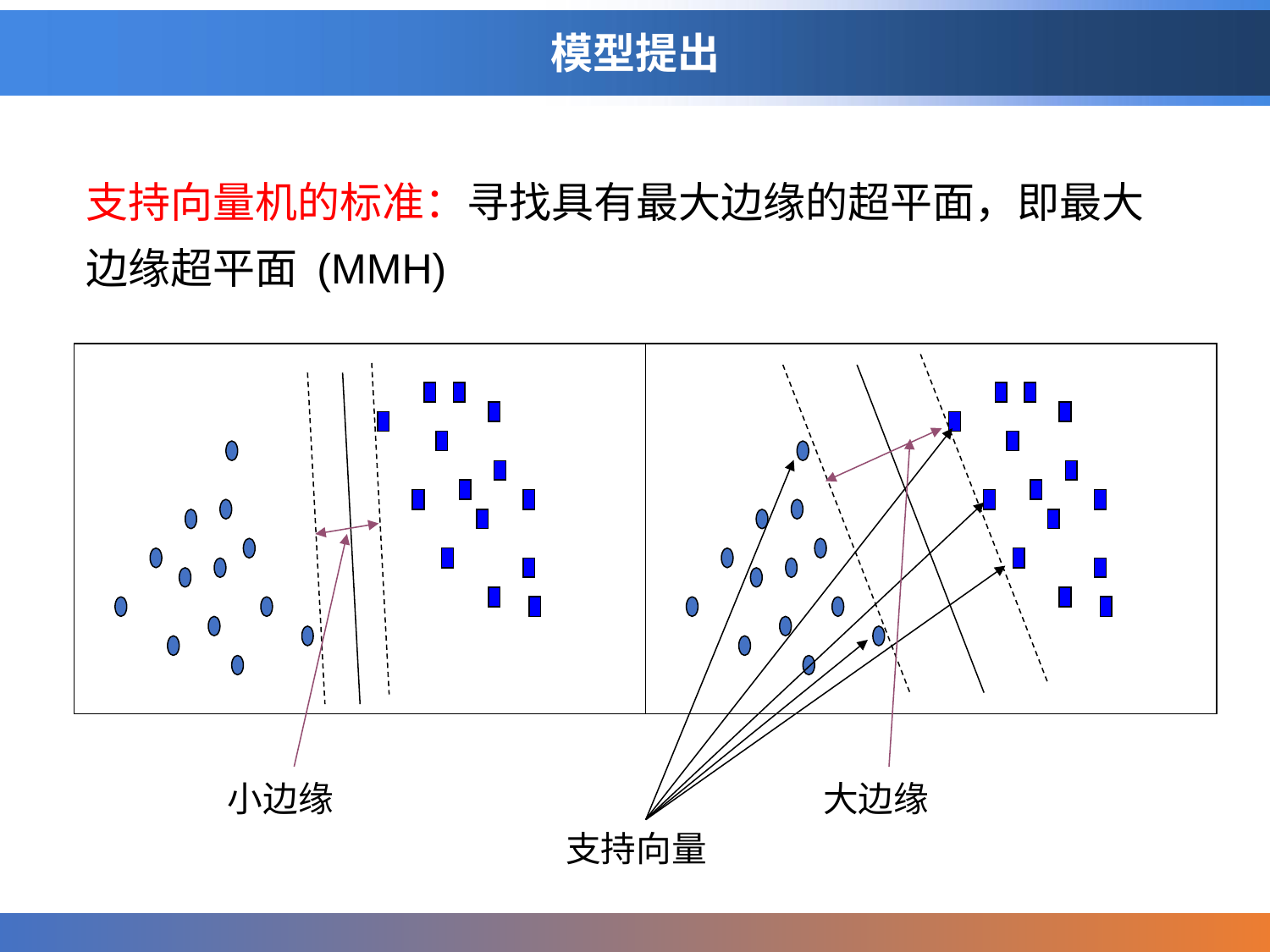

# 模型提出
支持向量机的标准：寻找具有最大边缘的超平面，即最大边缘超平面 (MMH)

支持向量

大边缘

小边缘